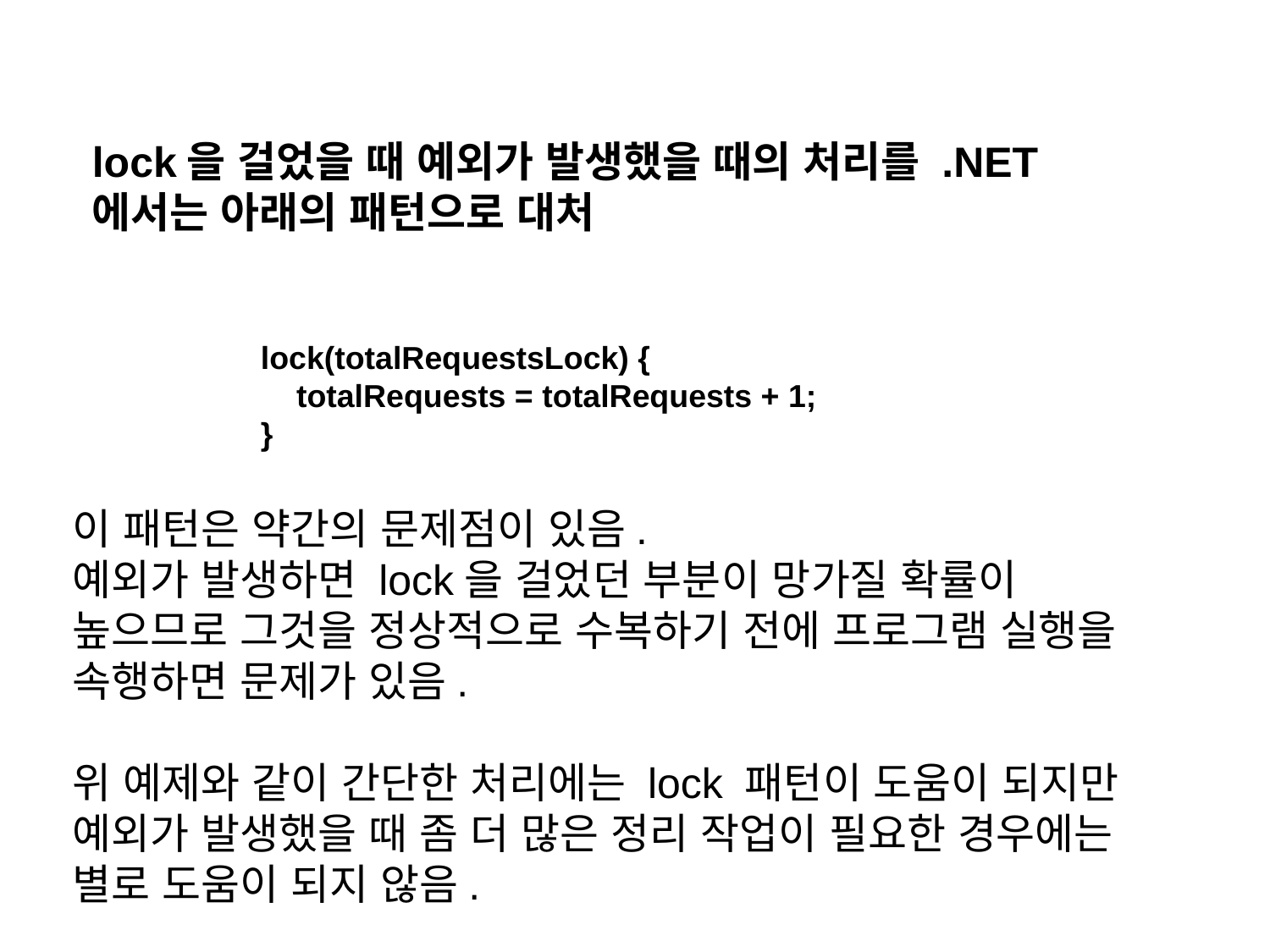

lock을 걸었을 때 예외가 발생했을 때의 처리를 .NET에서는 아래의 패턴으로 대처
lock(totalRequestsLock) {
    totalRequests = totalRequests + 1;
}
이 패턴은 약간의 문제점이 있음.
예외가 발생하면 lock을 걸었던 부분이 망가질 확률이 높으므로 그것을 정상적으로 수복하기 전에 프로그램 실행을 속행하면 문제가 있음.

위 예제와 같이 간단한 처리에는 lock 패턴이 도움이 되지만 예외가 발생했을 때 좀 더 많은 정리 작업이 필요한 경우에는 별로 도움이 되지 않음.